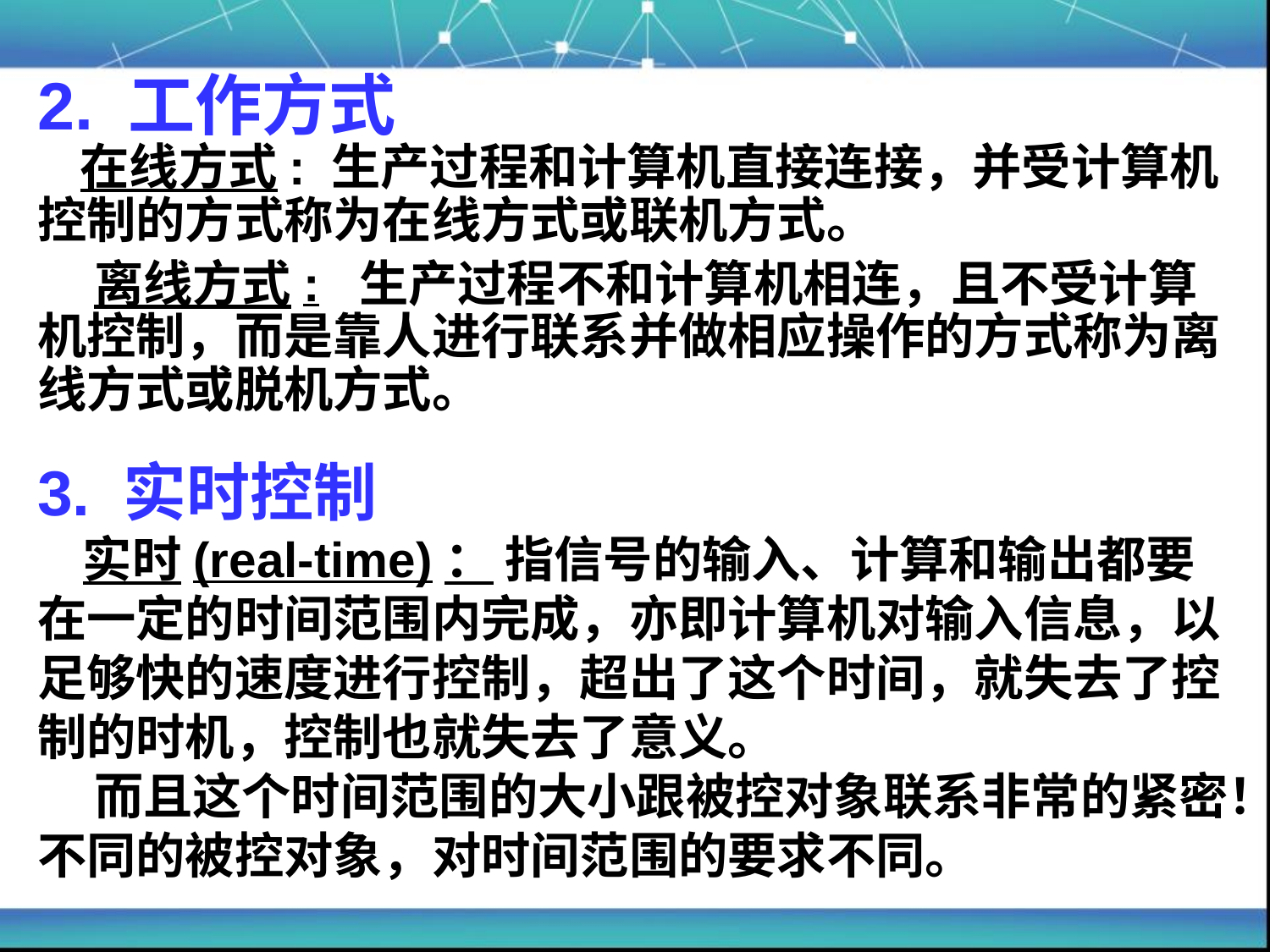

# 2. 工作方式
    在线方式: 生产过程和计算机直接连接，并受计算机控制的方式称为在线方式或联机方式。
    离线方式:  生产过程不和计算机相连，且不受计算机控制，而是靠人进行联系并做相应操作的方式称为离线方式或脱机方式。
3. 实时控制
   实时(real-time)： 指信号的输入、计算和输出都要在一定的时间范围内完成，亦即计算机对输入信息，以足够快的速度进行控制，超出了这个时间，就失去了控制的时机，控制也就失去了意义。
    而且这个时间范围的大小跟被控对象联系非常的紧密！不同的被控对象，对时间范围的要求不同。
25